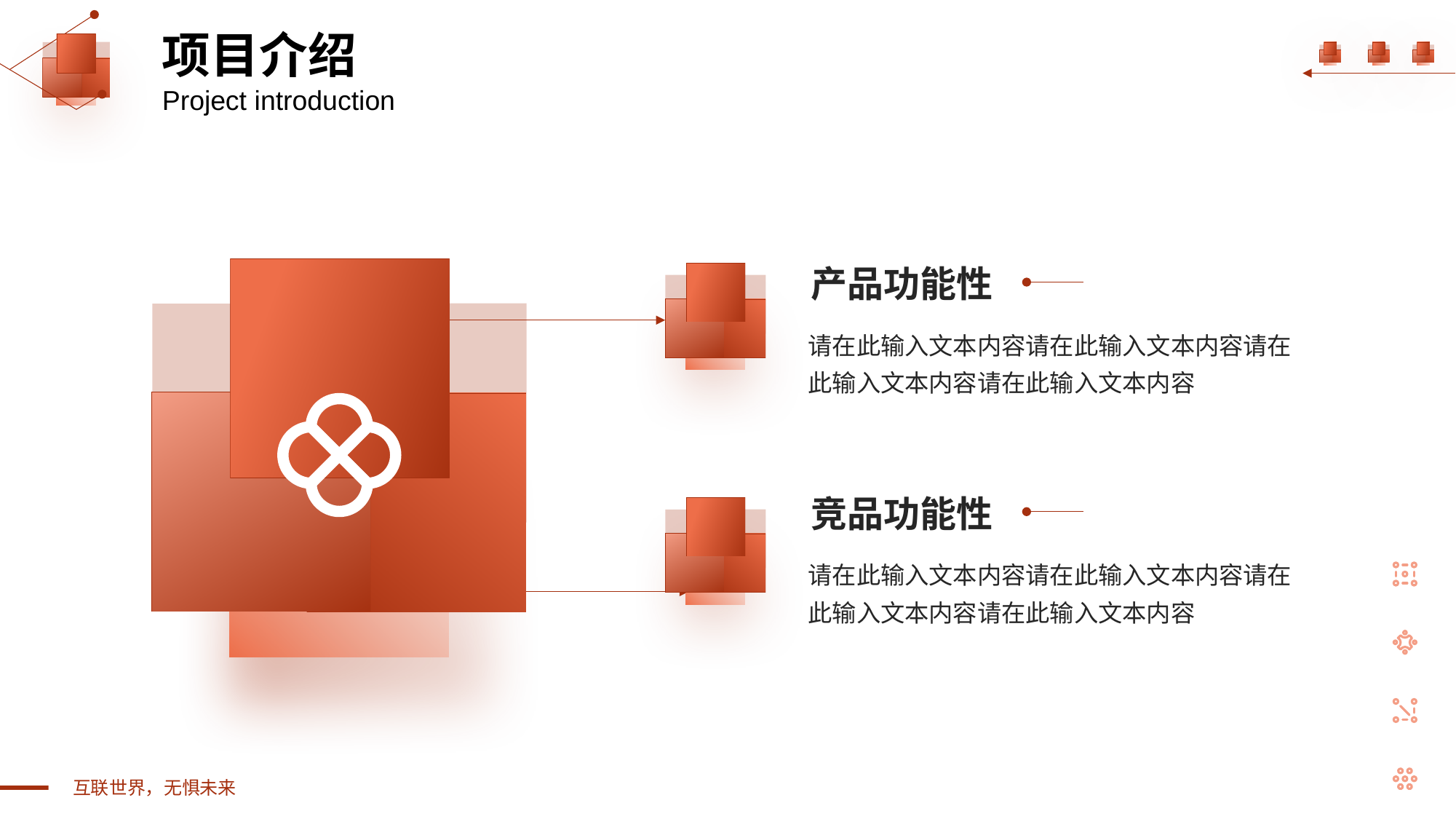

项目介绍
Project introduction

产品功能性

请在此输入文本内容请在此输入文本内容请在此输入文本内容请在此输入文本内容

竞品功能性

请在此输入文本内容请在此输入文本内容请在此输入文本内容请在此输入文本内容